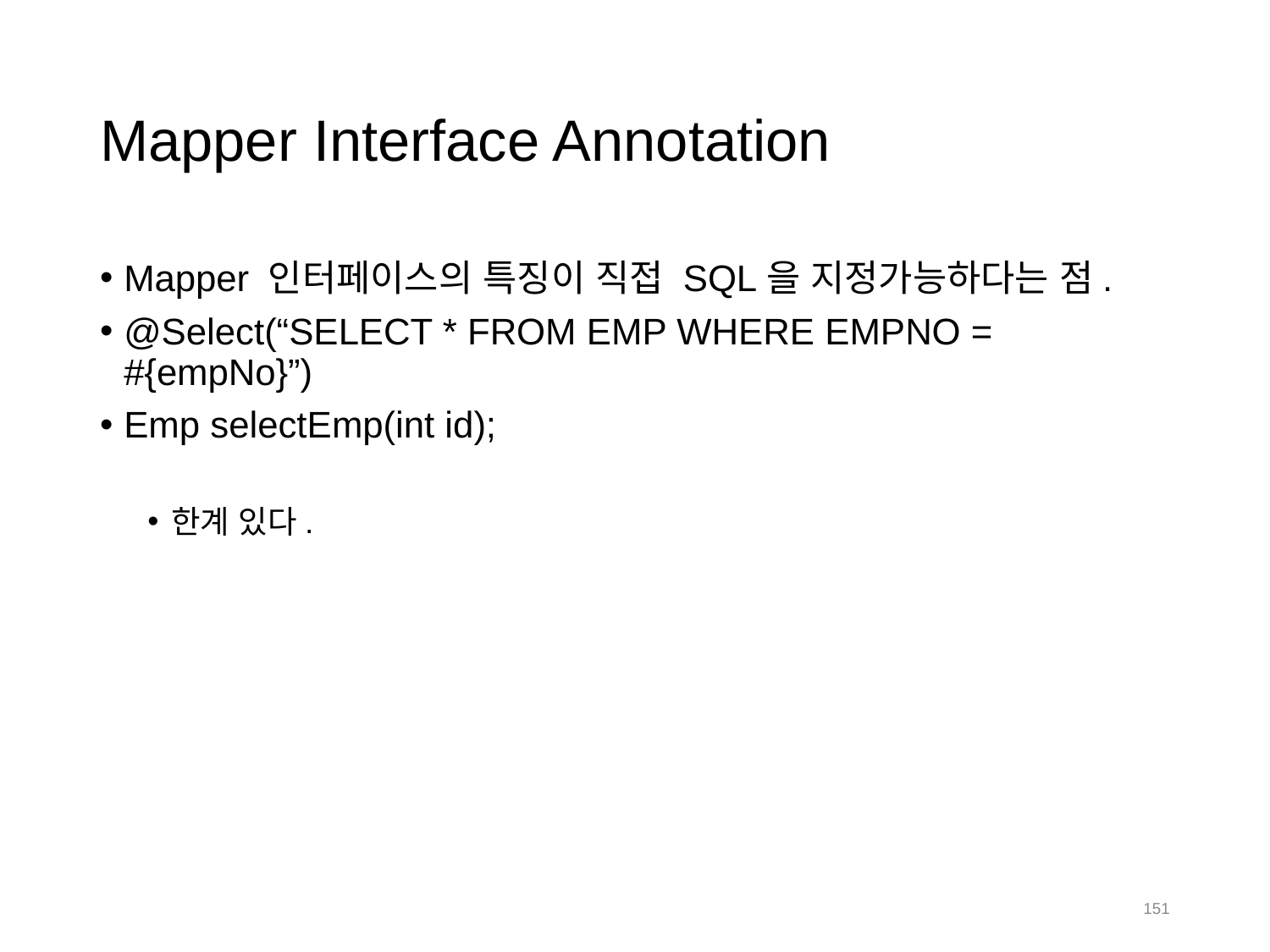

# Mapper Interface Annotation
Mapper 인터페이스의 특징이 직접 SQL을 지정가능하다는 점.
@Select(“SELECT * FROM EMP WHERE EMPNO = #{empNo}”)
Emp selectEmp(int id);

한계 있다.
151